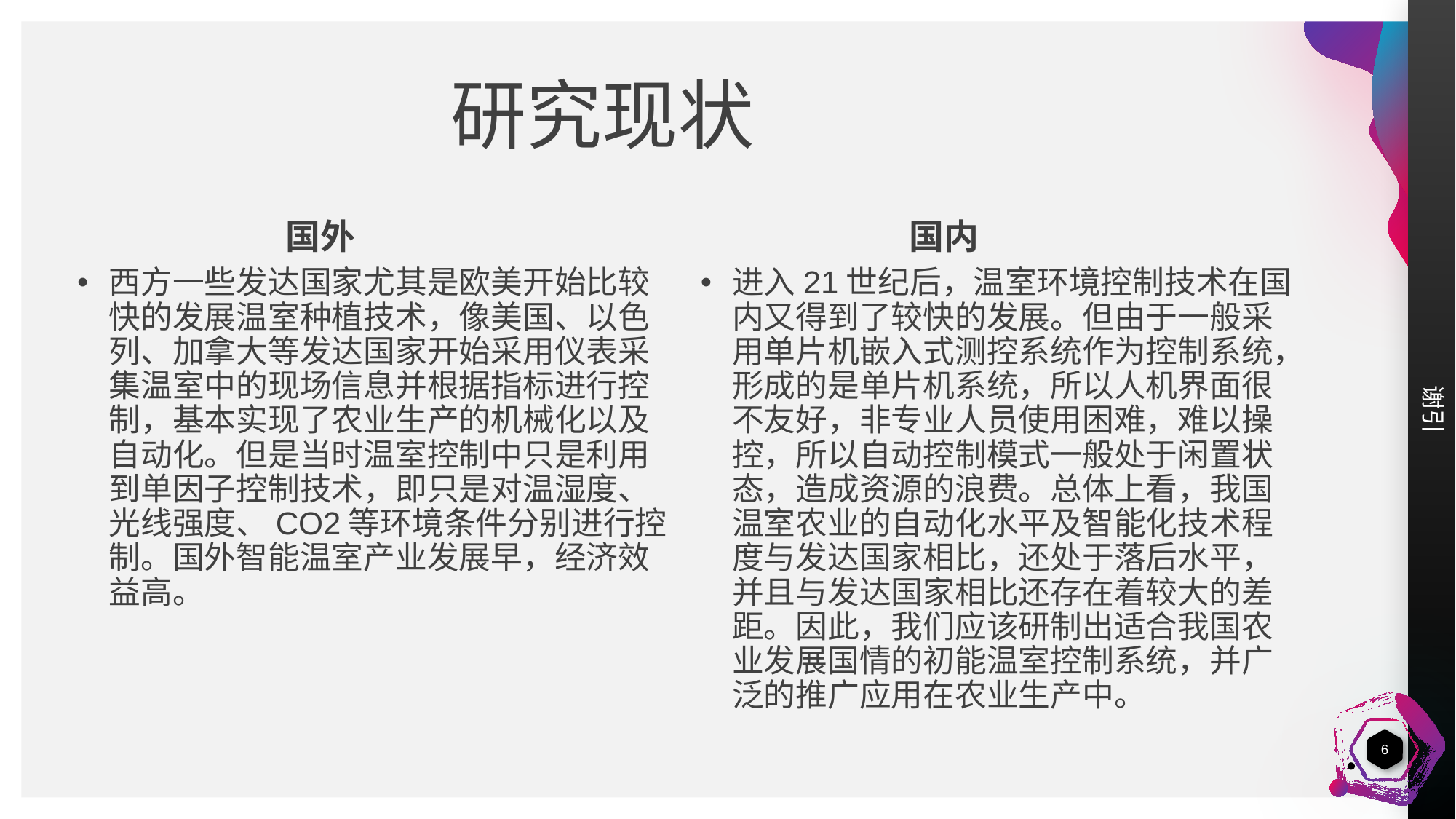

# 研究现状
                         国外
                         国内
西方一些发达国家尤其是欧美开始比较快的发展温室种植技术，像美国、以色列、加拿大等发达国家开始采用仪表采集温室中的现场信息并根据指标进行控制，基本实现了农业生产的机械化以及自动化。但是当时温室控制中只是利用到单因子控制技术，即只是对温湿度、光线强度、CO2等环境条件分别进行控制。国外智能温室产业发展早，经济效益高。
进入21世纪后，温室环境控制技术在国内又得到了较快的发展。但由于一般采用单片机嵌入式测控系统作为控制系统，形成的是单片机系统，所以人机界面很不友好，非专业人员使用困难，难以操控，所以自动控制模式一般处于闲置状态，造成资源的浪费。总体上看，我国温室农业的自动化水平及智能化技术程度与发达国家相比，还处于落后水平，并且与发达国家相比还存在着较大的差距。因此，我们应该研制出适合我国农业发展国情的初能温室控制系统，并广泛的推广应用在农业生产中。

6